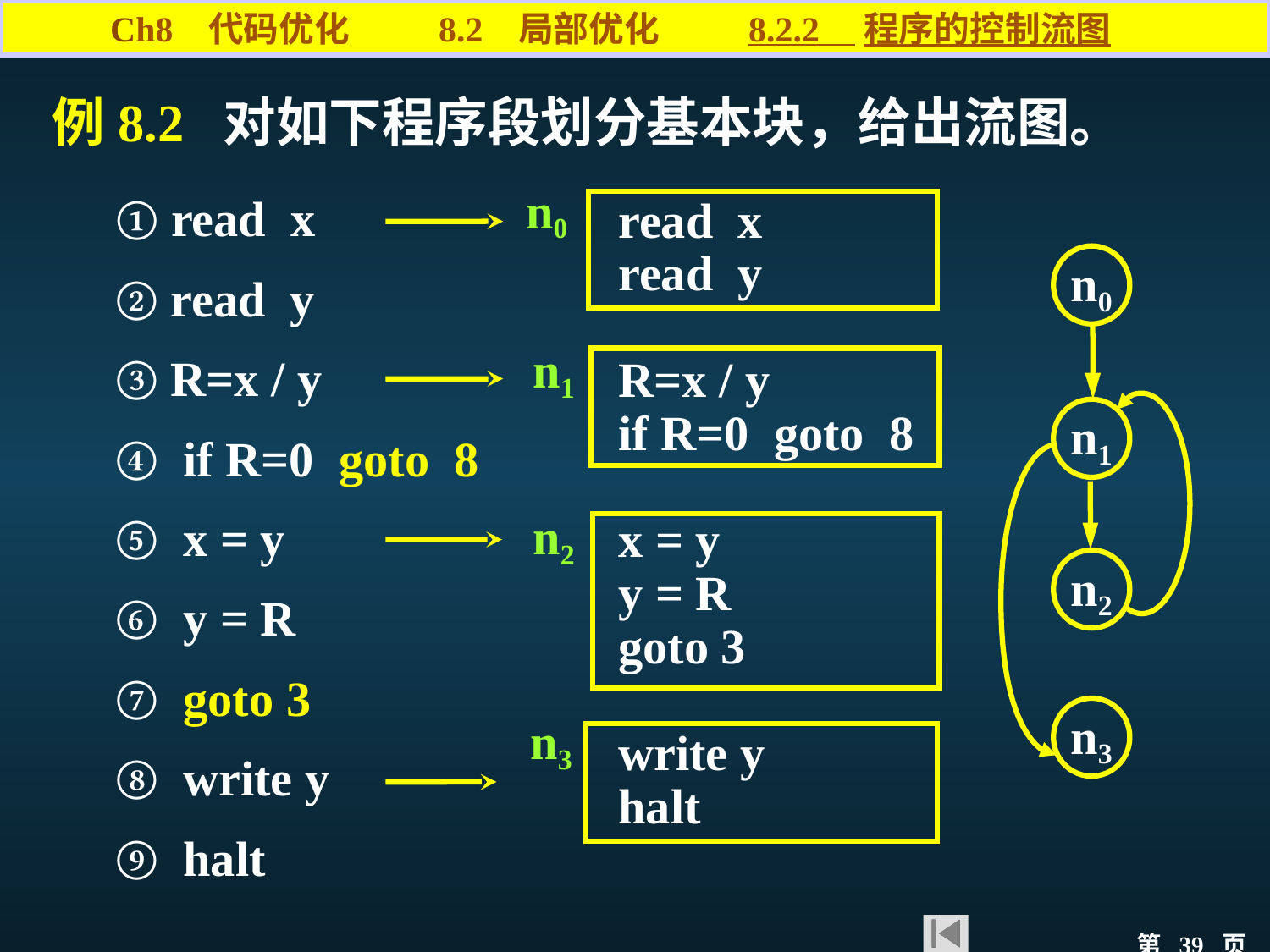

Ch8   代码优化          8.2   局部优化          8.2.2    程序的控制流图
例8.2  对如下程序段划分基本块，给出流图。
n0

read  x
read  y

R=x / y
if R=0  goto  8

x = y
y = R
goto 3

write y
halt
① read  x
② read  y
③ R=x / y
④  if R=0  goto  8
⑤  x = y
⑥  y = R
⑦  goto 3
⑧  write y
⑨  halt

n0

n1

n1

n2

n2
n3
n3